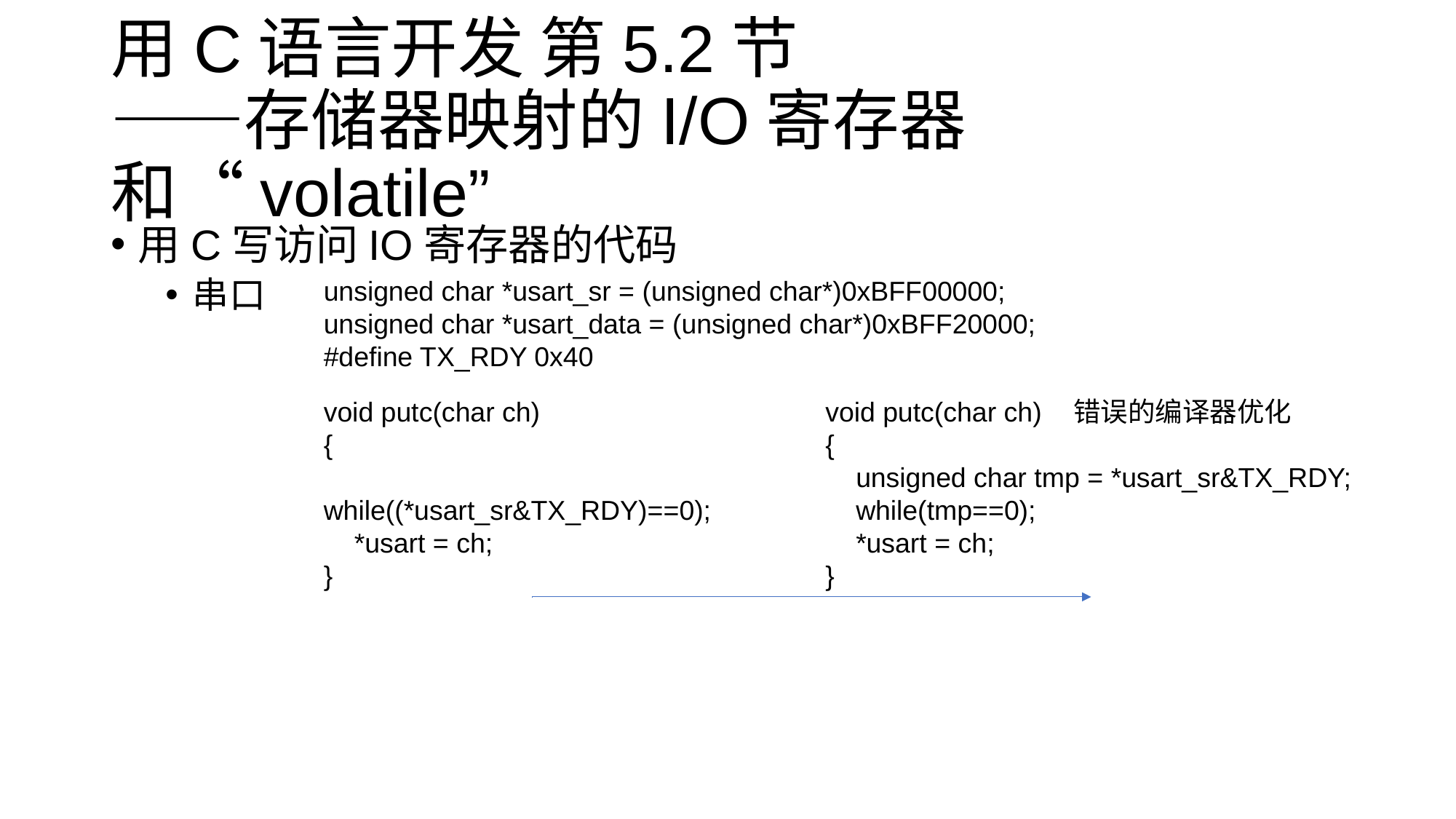

# 用C语言开发 第5.2节 ——存储器映射的I/O寄存器和“volatile”
用C写访问IO寄存器的代码
串口

unsigned char *usart_sr = (unsigned char*)0xBFF00000;
unsigned char *usart_data = (unsigned char*)0xBFF20000;
#define TX_RDY 0x40
错误的编译器优化
void putc(char ch)
{
    while((*usart_sr&TX_RDY)==0);
    *usart = ch;
}
void putc(char ch)
{
    unsigned char tmp = *usart_sr&TX_RDY;
    while(tmp==0);
    *usart = ch;
}